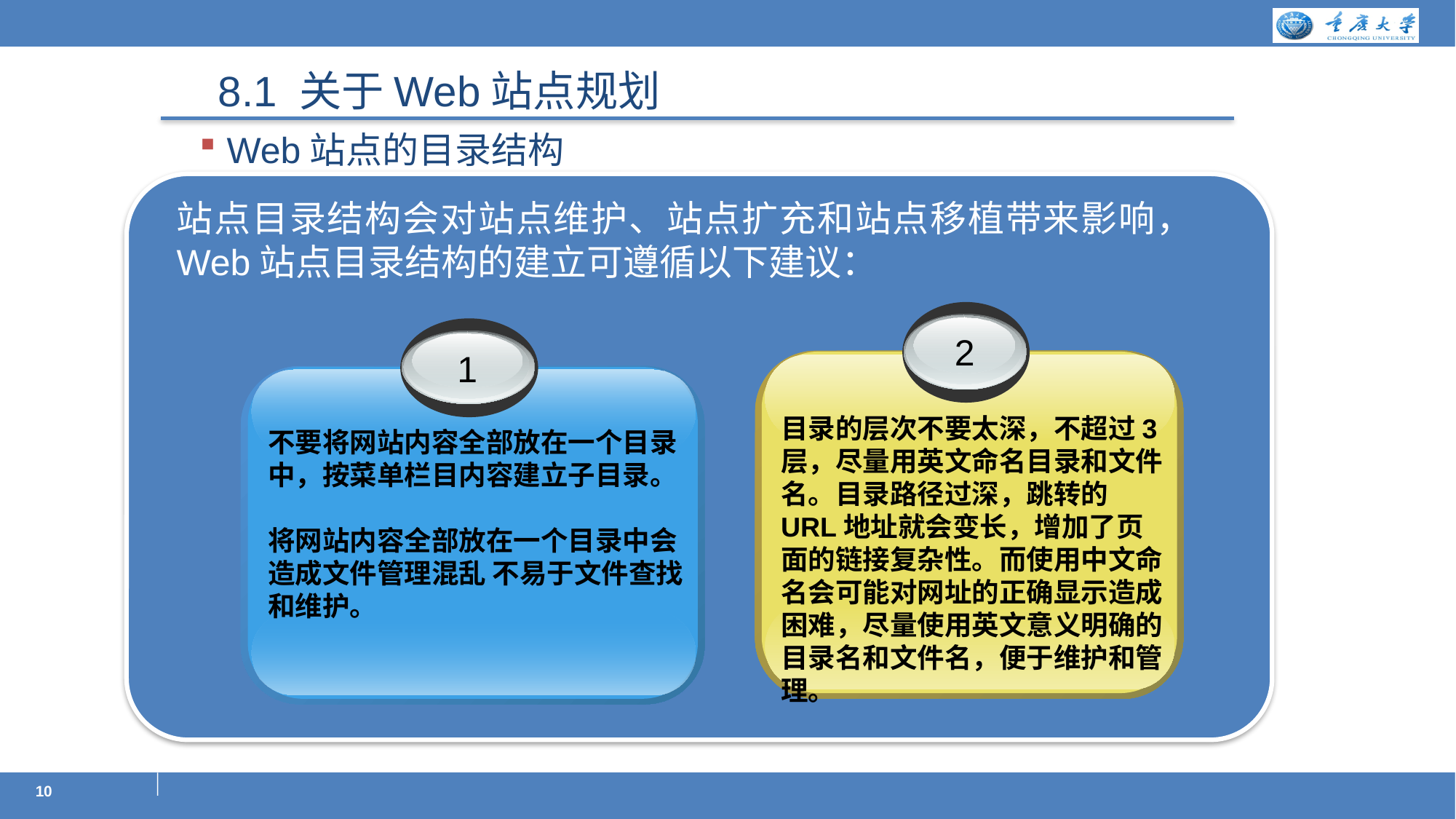

8.1 关于Web站点规划
Web站点的目录结构

站点目录结构会对站点维护、站点扩充和站点移植带来影响，      Web站点目录结构的建立可遵循以下建议：

2

目录的层次不要太深，不超过3层，尽量用英文命名目录和文件名。目录路径过深，跳转的URL地址就会变长，增加了页面的链接复杂性。而使用中文命名会可能对网址的正确显示造成困难，尽量使用英文意义明确的目录名和文件名，便于维护和管理。

1

不要将网站内容全部放在一个目录中，按菜单栏目内容建立子目录。

将网站内容全部放在一个目录中会造成文件管理混乱 不易于文件查找和维护。

10